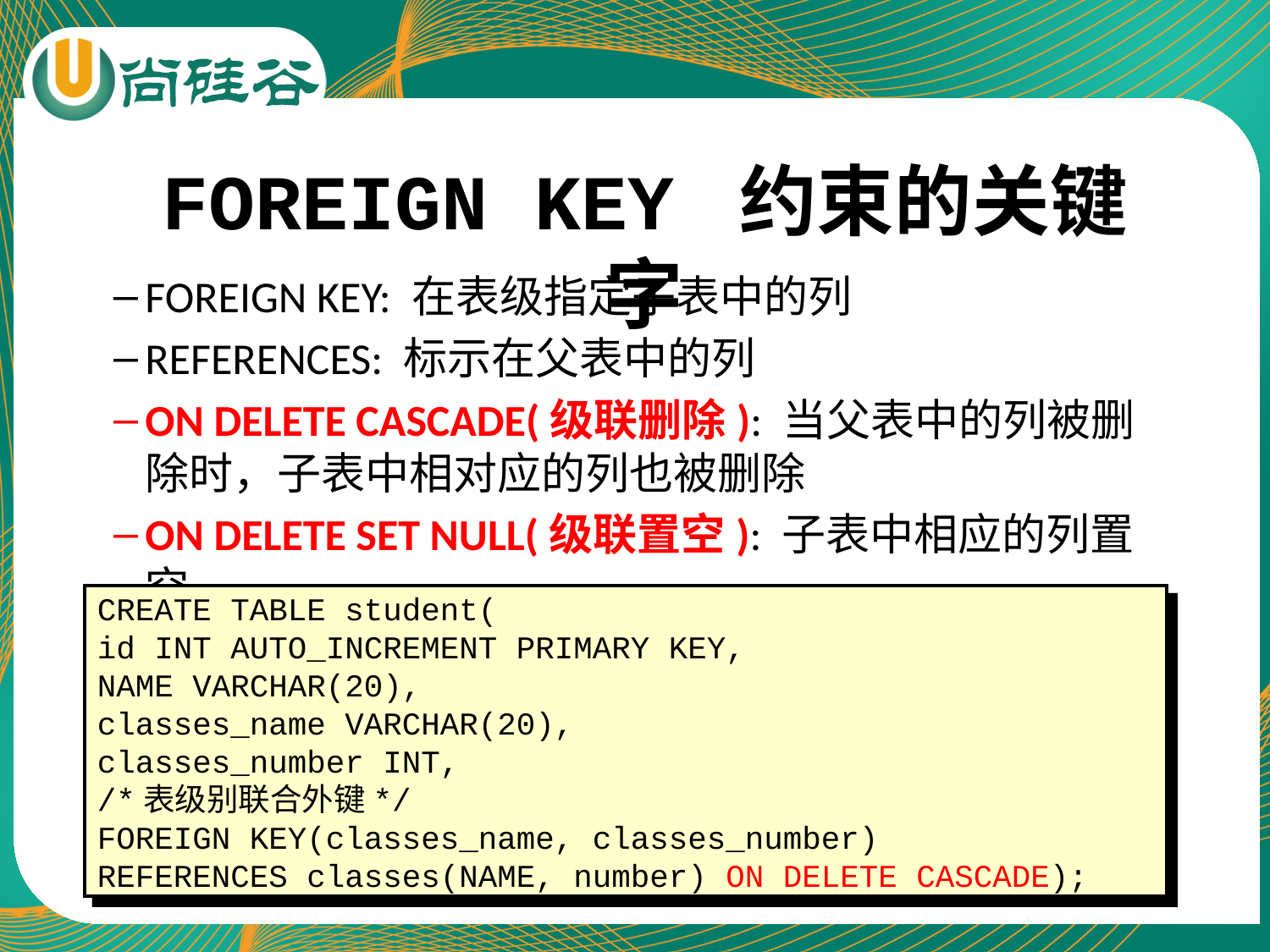

# FOREIGN KEY 约束的关键字
FOREIGN KEY: 在表级指定子表中的列
REFERENCES: 标示在父表中的列
ON DELETE CASCADE(级联删除): 当父表中的列被删除时，子表中相对应的列也被删除
ON DELETE SET NULL(级联置空): 子表中相应的列置空
CREATE TABLE student(
id INT AUTO_INCREMENT PRIMARY KEY,
NAME VARCHAR(20),
classes_name VARCHAR(20),
classes_number INT,
/*表级别联合外键*/
FOREIGN KEY(classes_name, classes_number)
REFERENCES classes(NAME, number) ON DELETE CASCADE);